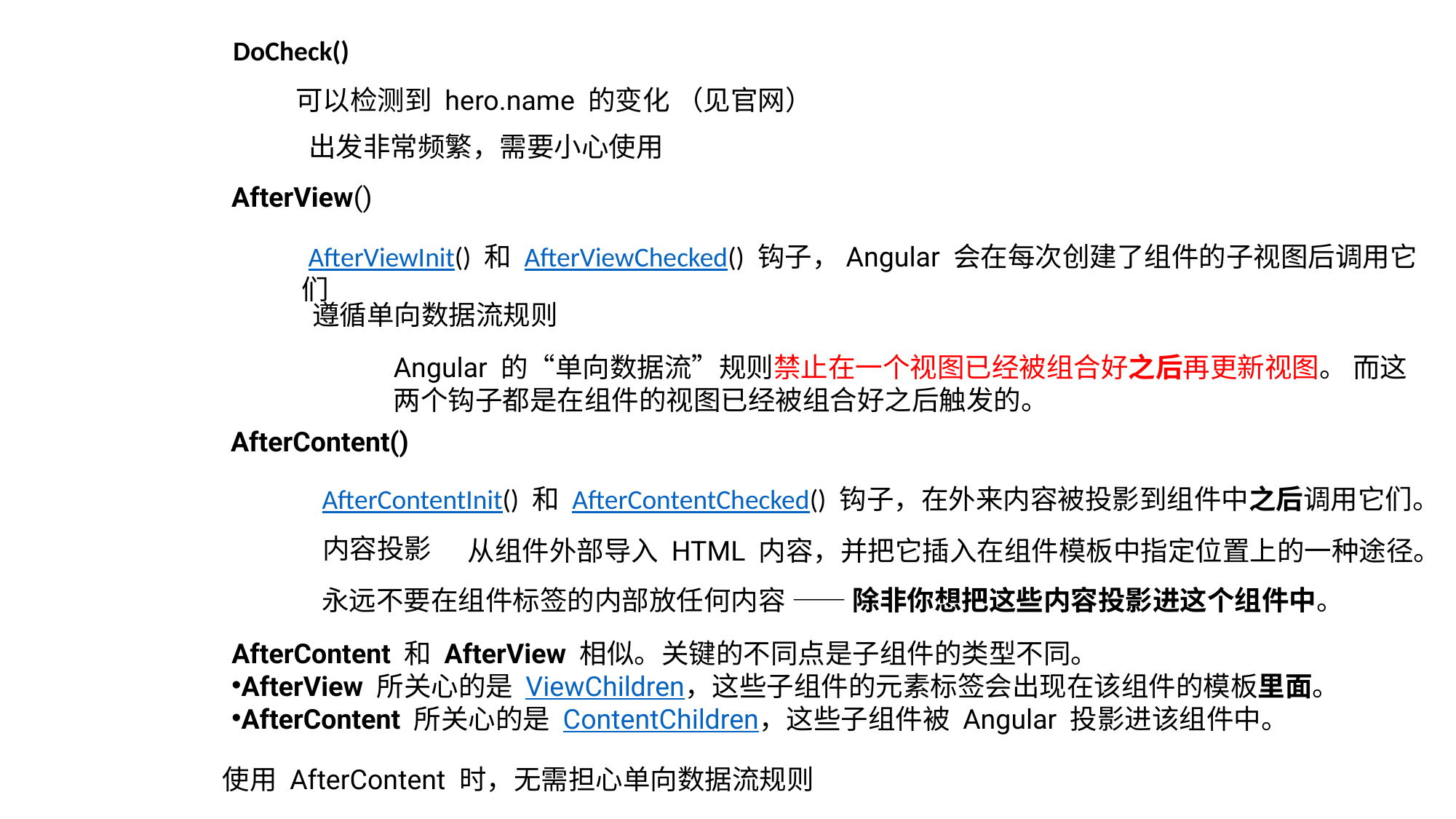

DoCheck()
可以检测到 hero.name 的变化 （见官网）
出发非常频繁，需要小心使用
AfterView()
 AfterViewInit() 和 AfterViewChecked() 钩子，Angular 会在每次创建了组件的子视图后调用它们
遵循单向数据流规则
Angular 的“单向数据流”规则禁止在一个视图已经被组合好之后再更新视图。 而这两个钩子都是在组件的视图已经被组合好之后触发的。
AfterContent()
AfterContentInit() 和 AfterContentChecked() 钩子，在外来内容被投影到组件中之后调用它们。
内容投影
从组件外部导入 HTML 内容，并把它插入在组件模板中指定位置上的一种途径。
永远不要在组件标签的内部放任何内容 —— 除非你想把这些内容投影进这个组件中。
AfterContent 和 AfterView 相似。关键的不同点是子组件的类型不同。
AfterView 所关心的是 ViewChildren，这些子组件的元素标签会出现在该组件的模板里面。
AfterContent 所关心的是 ContentChildren，这些子组件被 Angular 投影进该组件中。
使用 AfterContent 时，无需担心单向数据流规则